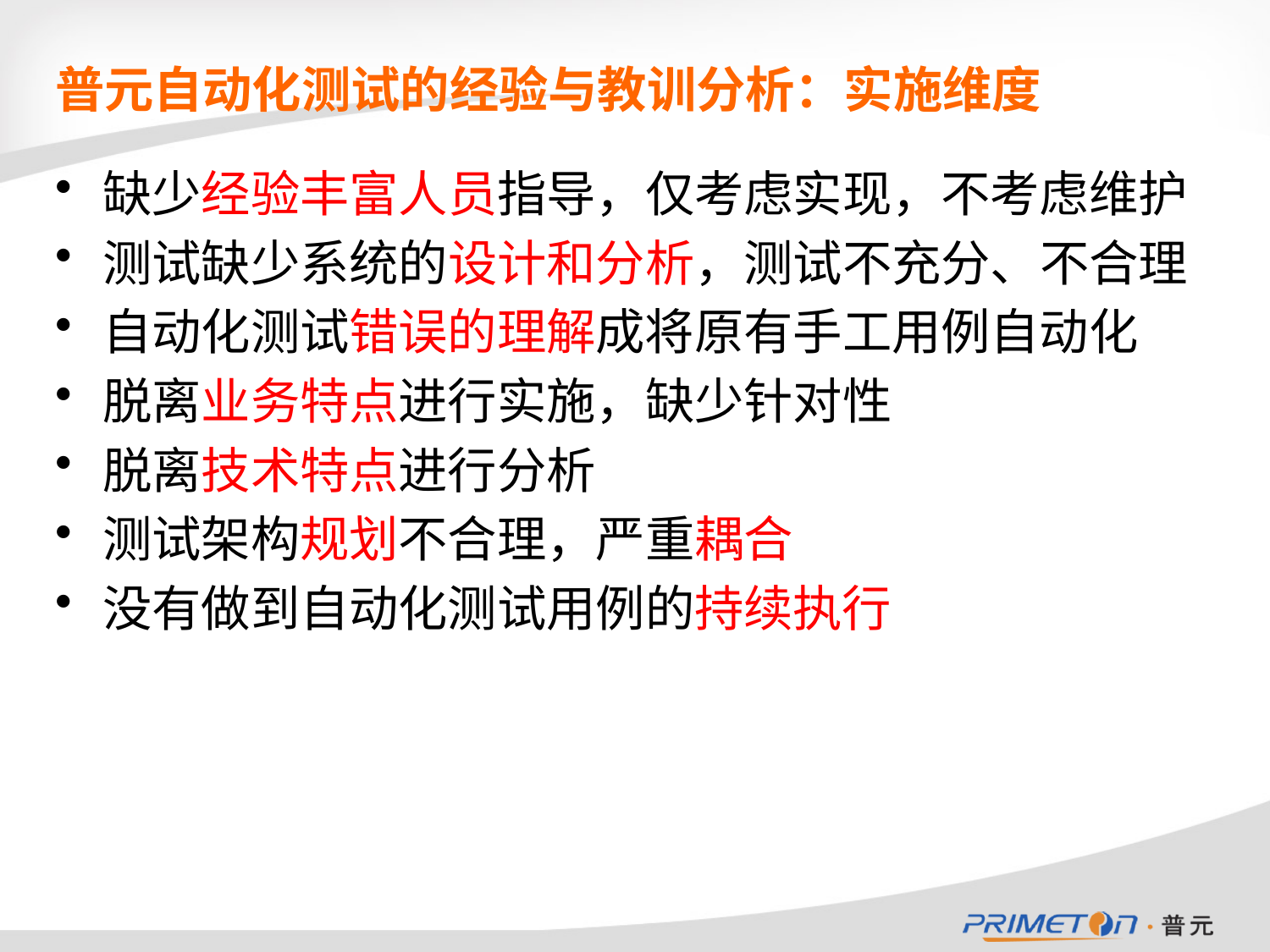

# 普元自动化测试的经验与教训分析：实施维度
缺少经验丰富人员指导，仅考虑实现，不考虑维护
测试缺少系统的设计和分析，测试不充分、不合理
自动化测试错误的理解成将原有手工用例自动化
脱离业务特点进行实施，缺少针对性
脱离技术特点进行分析
测试架构规划不合理，严重耦合
没有做到自动化测试用例的持续执行